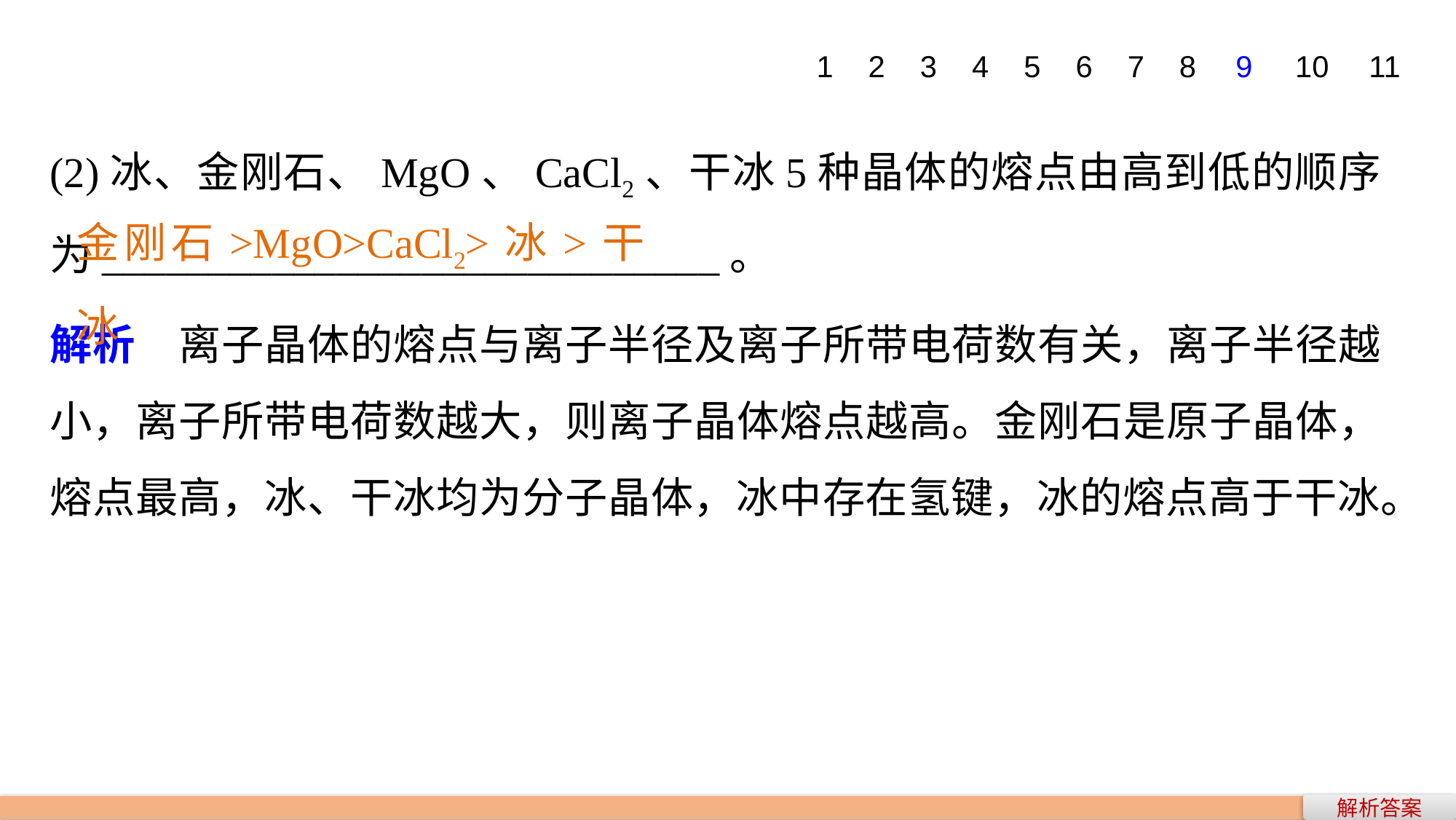

1
2
3
4
5
6
7
8
9
10
11
(2)冰、金刚石、MgO、CaCl2、干冰5种晶体的熔点由高到低的顺序为_____________________________。
金刚石>MgO>CaCl2>冰>干冰
解析　离子晶体的熔点与离子半径及离子所带电荷数有关，离子半径越小，离子所带电荷数越大，则离子晶体熔点越高。金刚石是原子晶体，熔点最高，冰、干冰均为分子晶体，冰中存在氢键，冰的熔点高于干冰。
解析答案